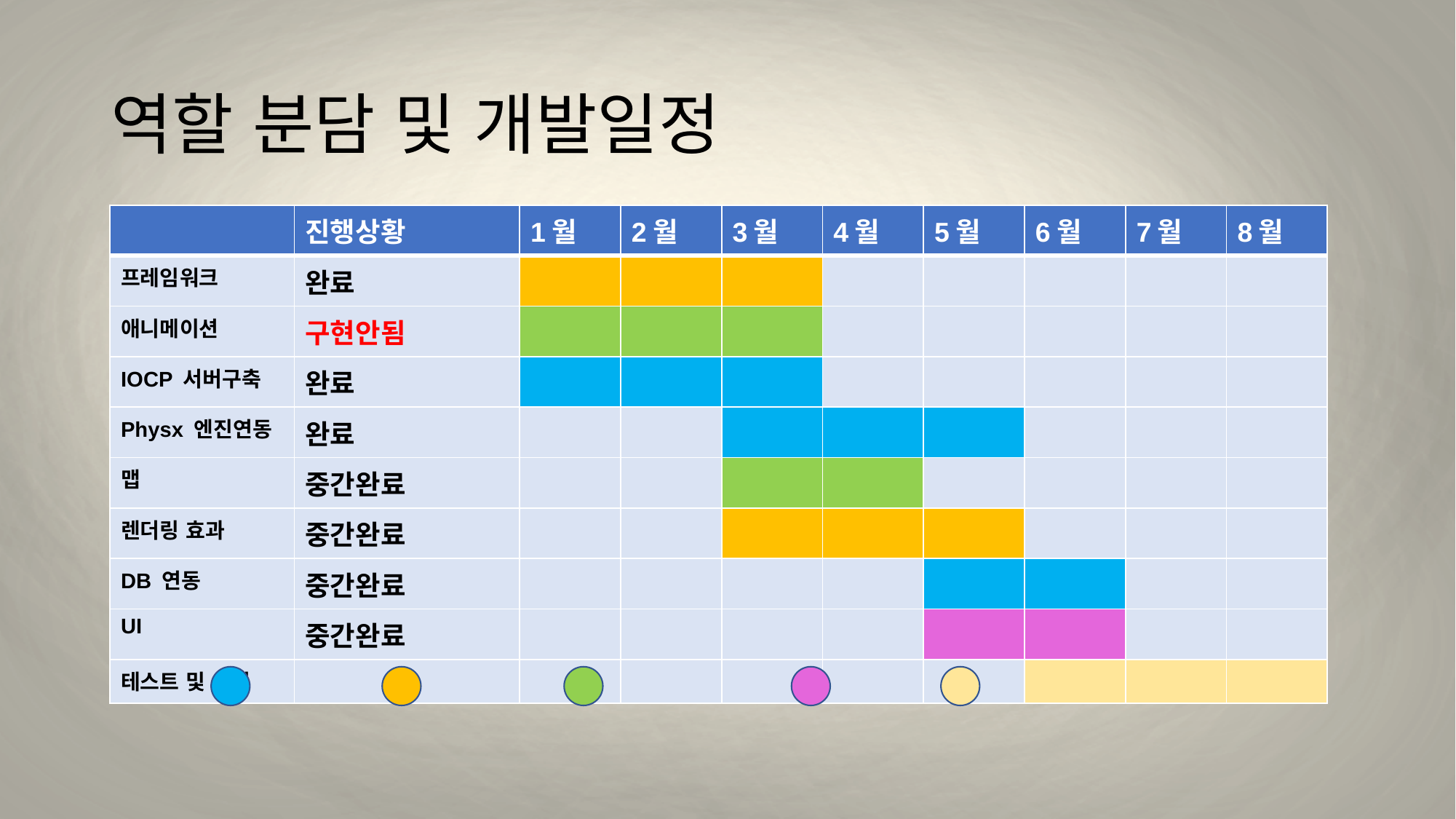

# 역할 분담 및 개발일정
|  | 진행상황 | 1월 | 2월 | 3월 | 4월 | 5월 | 6월 | 7월 | 8월 |
| --- | --- | --- | --- | --- | --- | --- | --- | --- | --- |
| 프레임워크 | 완료 |  |  |  |  |  |  |  |  |
| 애니메이션 | 구현안됨 |  |  |  |  |  |  |  |  |
| IOCP 서버구축 | 완료 |  |  |  |  |  |  |  |  |
| Physx 엔진연동 | 완료 |  |  |  |  |  |  |  |  |
| 맵 | 중간완료 |  |  |  |  |  |  |  |  |
| 렌더링 효과 | 중간완료 |  |  |  |  |  |  |  |  |
| DB 연동 | 중간완료 |  |  |  |  |  |  |  |  |
| UI | 중간완료 |  |  |  |  |  |  |  |  |
| 테스트 및 수정 |  |  |  |  |  |  |  |  |  |
김동산          백명규          정홍래          클라이언트          공동